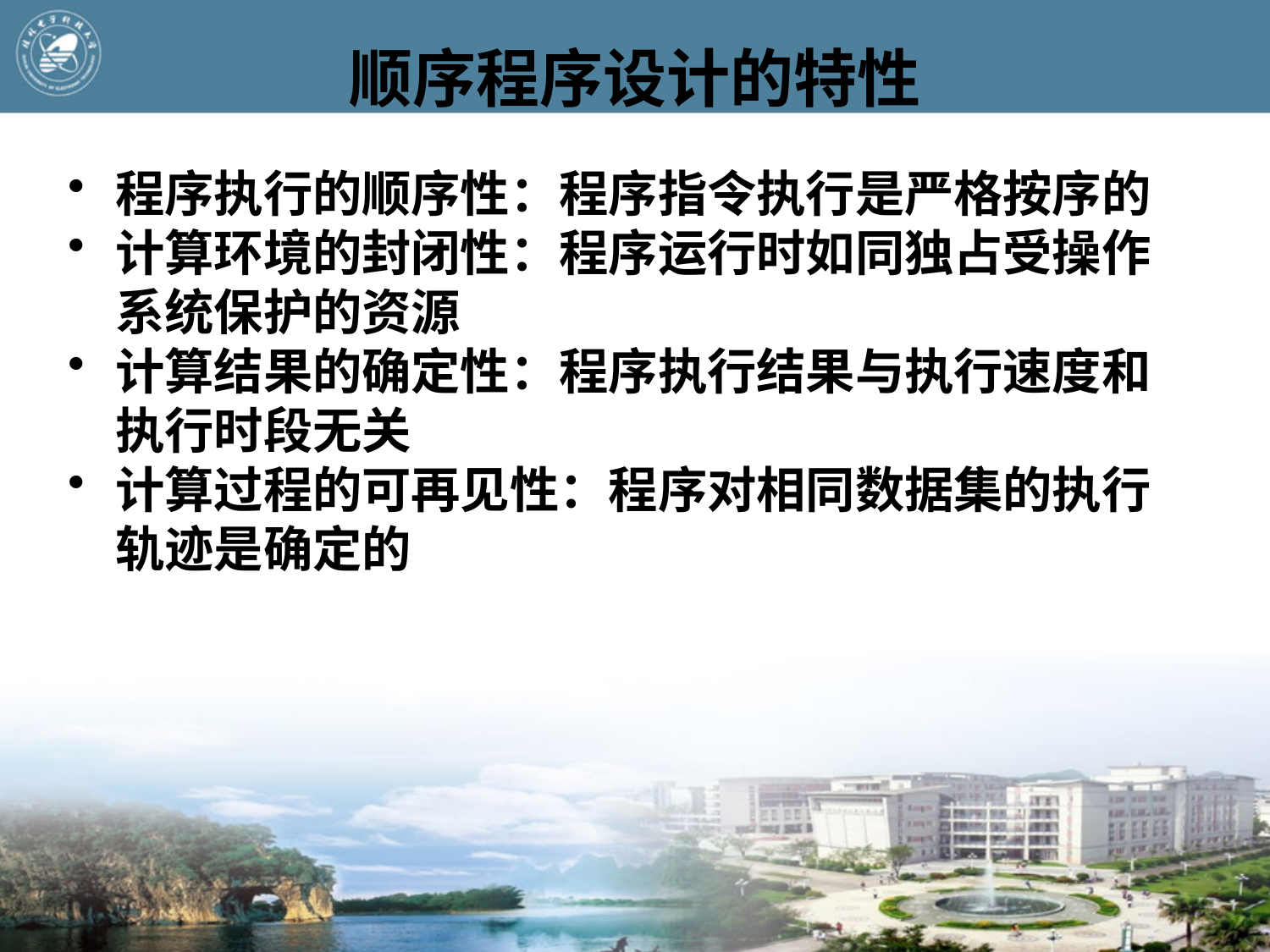

# 顺序程序设计的特性
程序执行的顺序性：程序指令执行是严格按序的
计算环境的封闭性：程序运行时如同独占受操作系统保护的资源
计算结果的确定性：程序执行结果与执行速度和执行时段无关
计算过程的可再见性：程序对相同数据集的执行轨迹是确定的